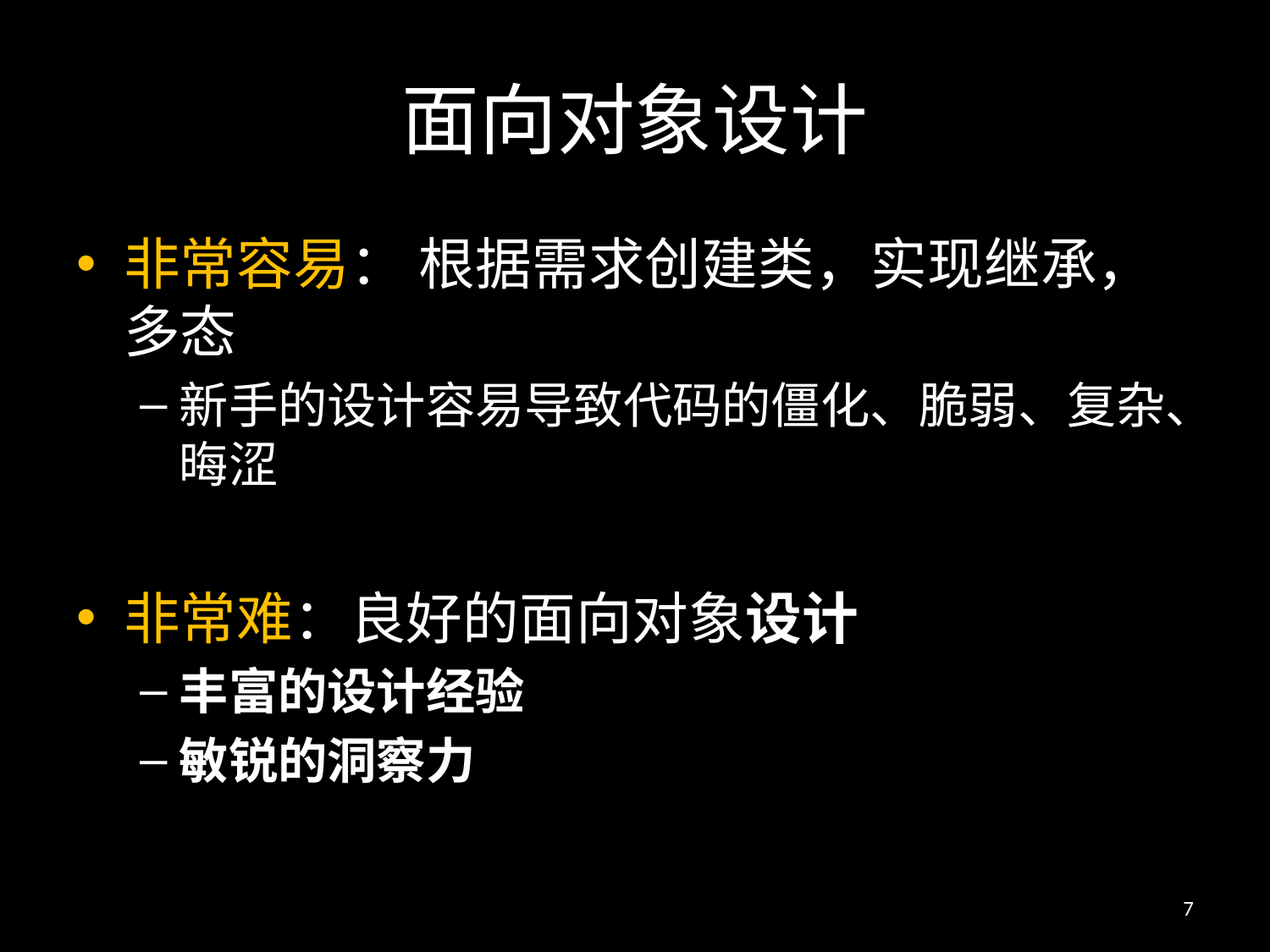

# 面向对象设计
非常容易： 根据需求创建类，实现继承，多态
新手的设计容易导致代码的僵化、脆弱、复杂、晦涩

非常难：良好的面向对象设计
丰富的设计经验
敏锐的洞察力
7